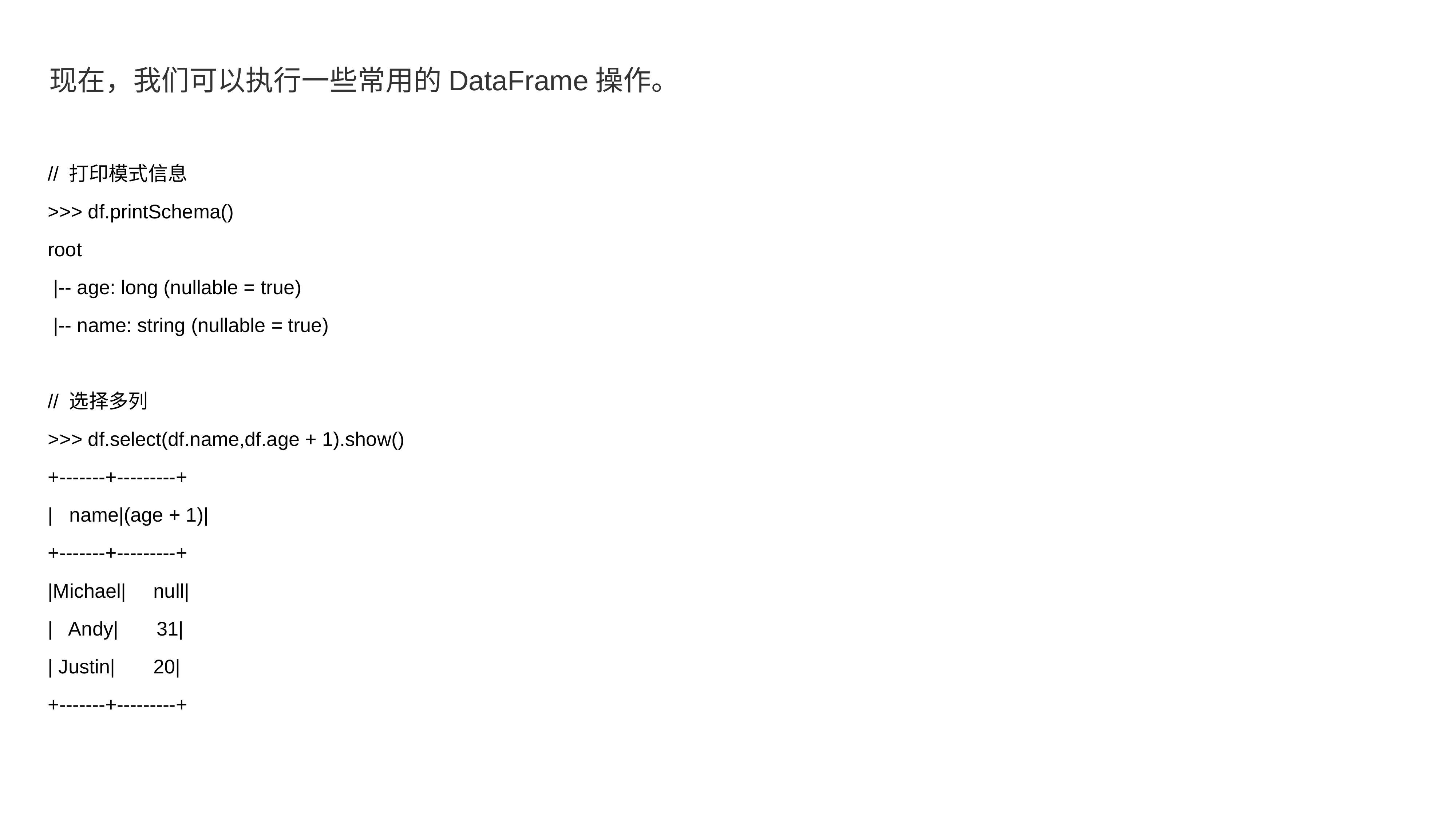

现在，我们可以执行一些常用的DataFrame操作。
// 打印模式信息
>>> df.printSchema()
root
 |-- age: long (nullable = true)
 |-- name: string (nullable = true)

// 选择多列
>>> df.select(df.name,df.age + 1).show()
+-------+---------+
|   name|(age + 1)|
+-------+---------+
|Michael|     null|
|   Andy|       31|
| Justin|       20|
+-------+---------+